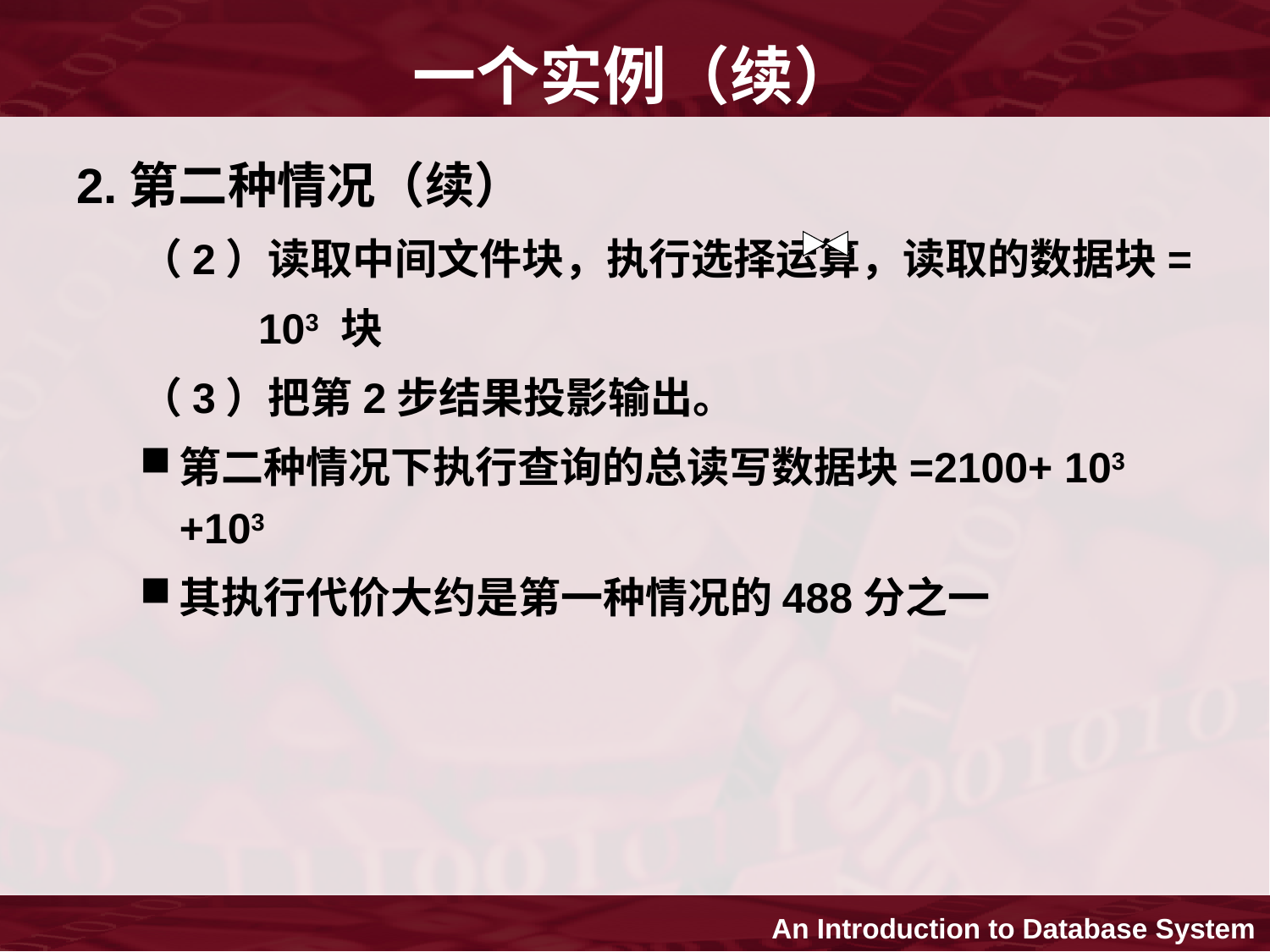

# 一个实例（续）
2.第二种情况（续）
（2）读取中间文件块，执行选择运算，读取的数据块=
          103 块
（3）把第2步结果投影输出。
第二种情况下执行查询的总读写数据块=2100+ 103 +103
其执行代价大约是第一种情况的488分之一